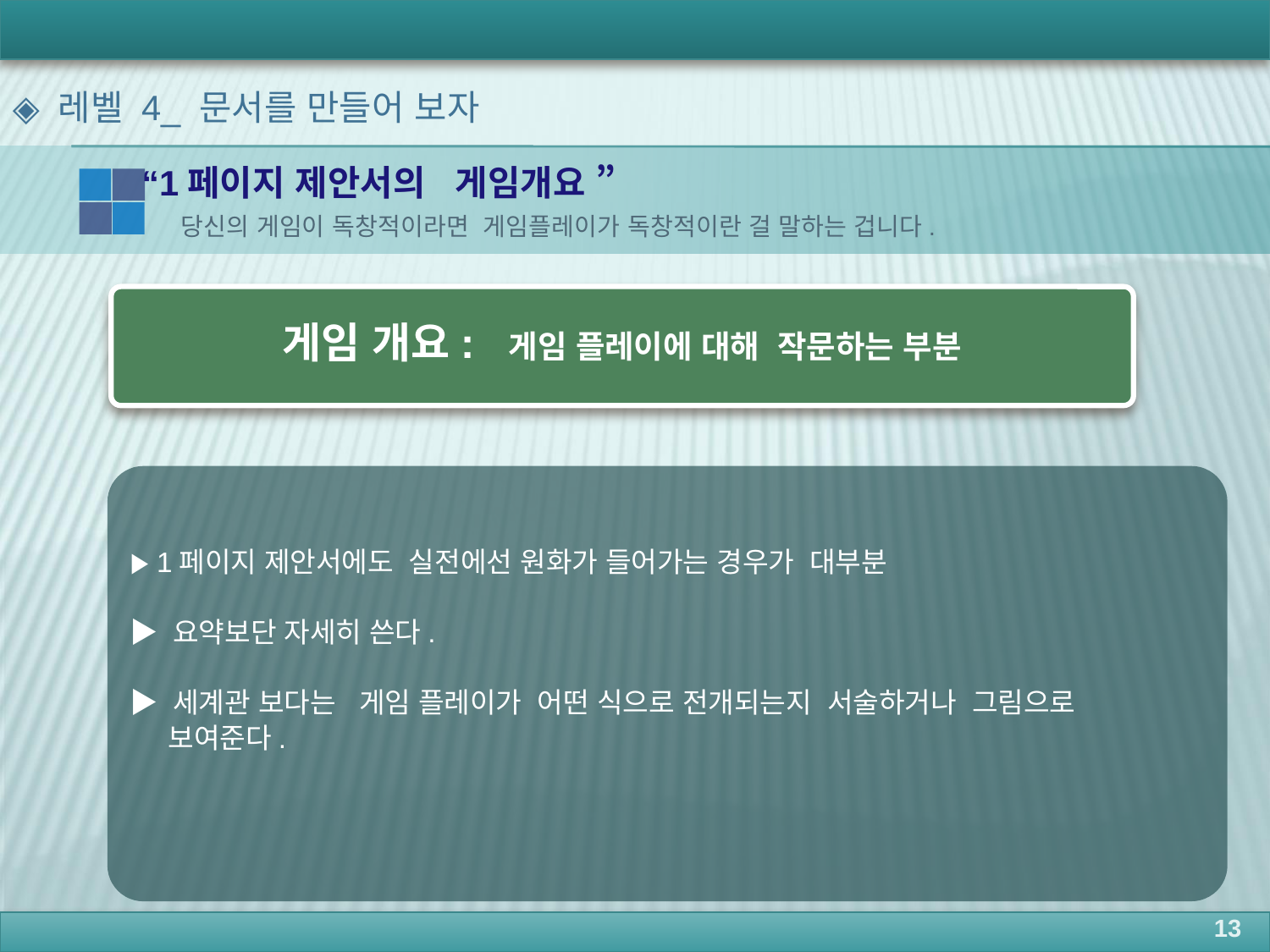

◈ 레벨 4_ 문서를 만들어 보자

“1페이지 제안서의   게임개요 ”

당신의 게임이 독창적이라면  게임플레이가 독창적이란 걸 말하는 겁니다.
게임 개요:  게임 플레이에 대해  작문하는 부분
▶ 1페이지 제안서에도  실전에선 원화가 들어가는 경우가  대부분

▶ 요약보단 자세히 쓴다.

▶ 세계관 보다는   게임 플레이가  어떤 식으로 전개되는지  서술하거나  그림으로
    보여준다.

13